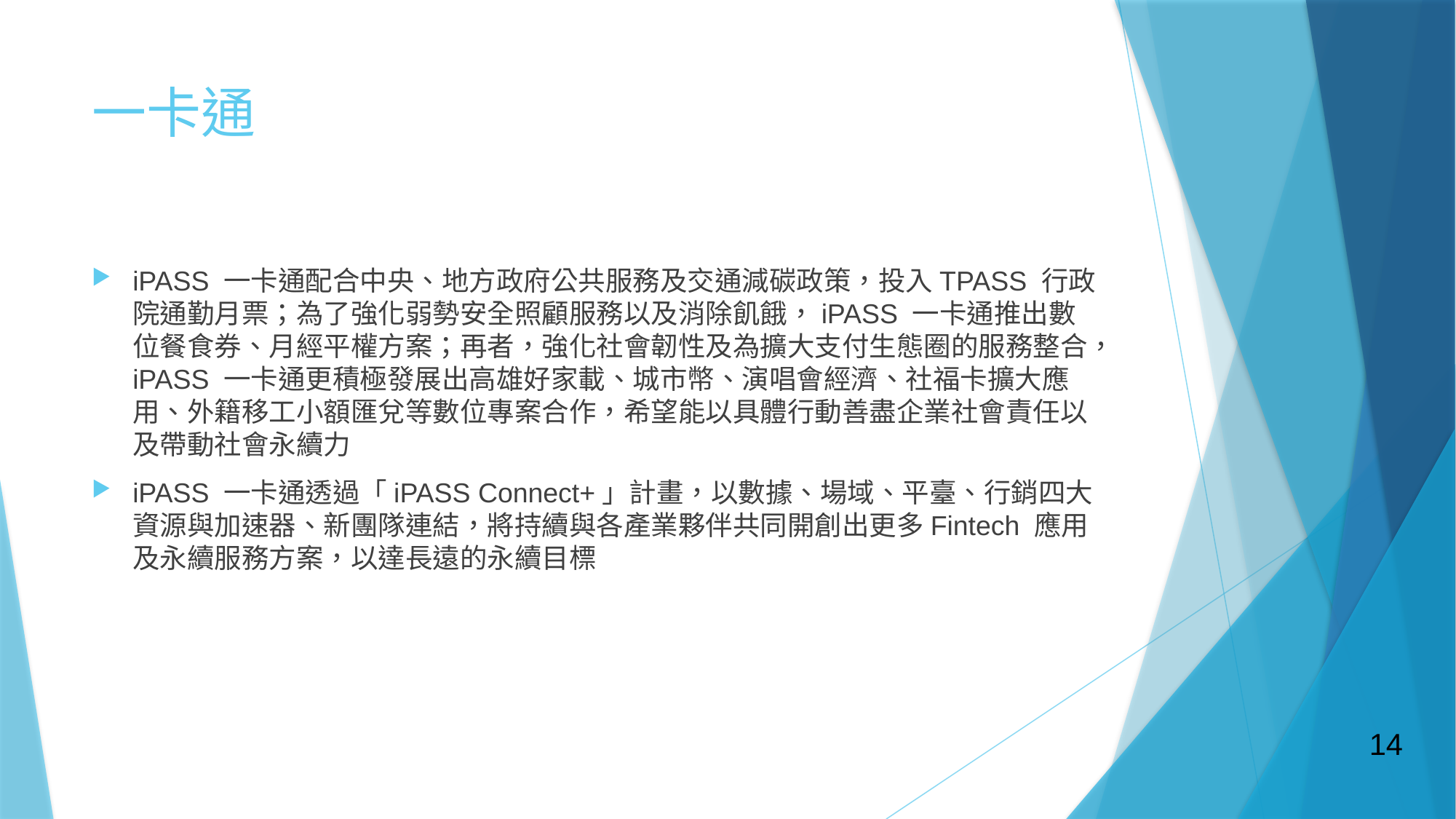

# 一卡通
iPASS 一卡通配合中央、地方政府公共服務及交通減碳政策，投入TPASS 行政院通勤月票；為了強化弱勢安全照顧服務以及消除飢餓，iPASS 一卡通推出數位餐食券、月經平權方案；再者，強化社會韌性及為擴大支付生態圈的服務整合，iPASS 一卡通更積極發展出高雄好家載、城市幣、演唱會經濟、社福卡擴大應用、外籍移工小額匯兌等數位專案合作，希望能以具體行動善盡企業社會責任以及帶動社會永續力
iPASS 一卡通透過「iPASS Connect+」計畫，以數據、場域、平臺、行銷四大資源與加速器、新團隊連結，將持續與各產業夥伴共同開創出更多Fintech 應用及永續服務方案，以達長遠的永續目標
14